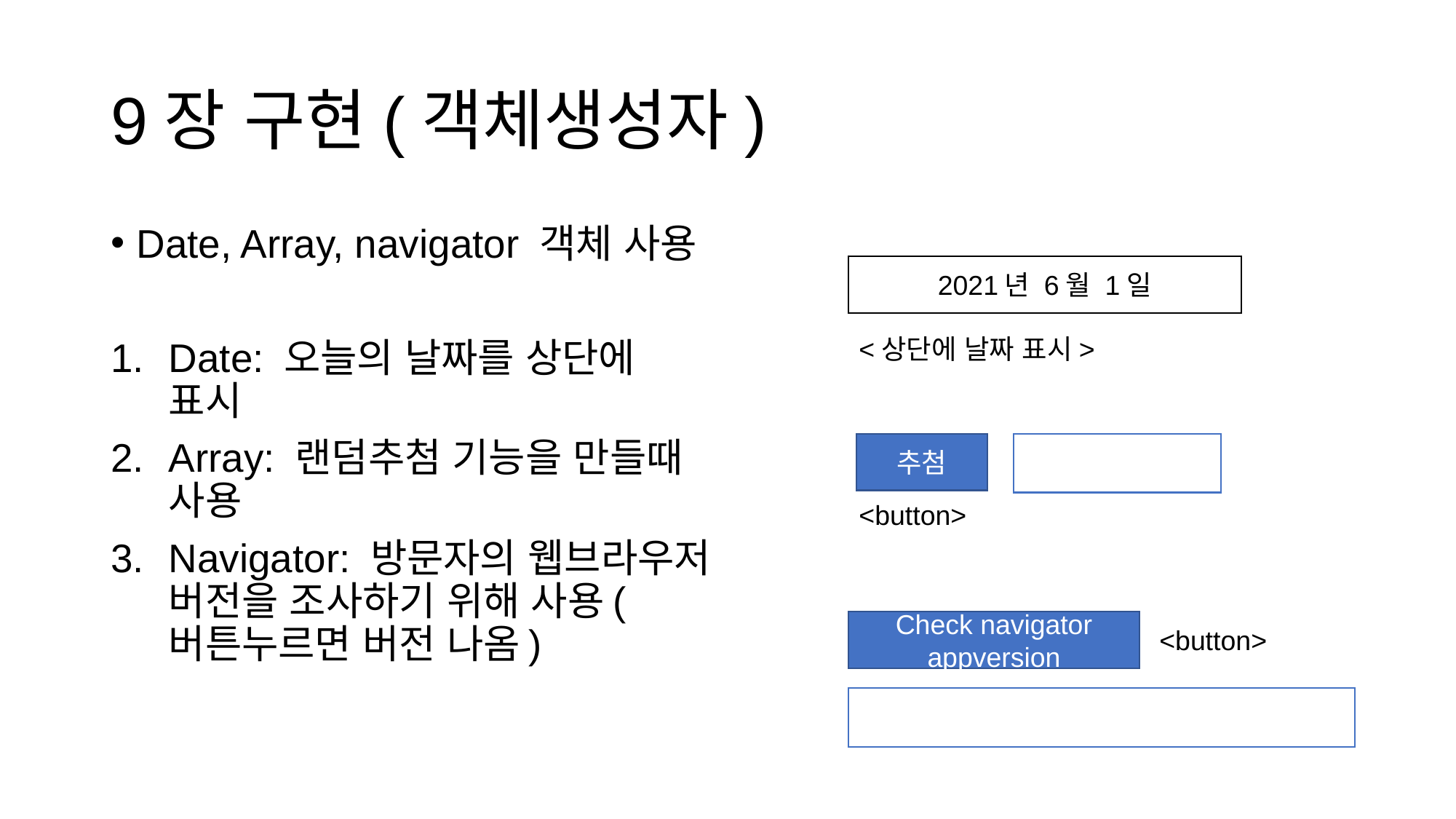

# 9장 구현(객체생성자)
Date, Array, navigator 객체 사용

Date: 오늘의 날짜를 상단에 표시
Array: 랜덤추첨 기능을 만들때 사용
Navigator: 방문자의 웹브라우저 버전을 조사하기 위해 사용(버튼누르면 버전 나옴)

2021년 6월 1일
<상단에 날짜 표시>
추첨

<button>
Check navigator appversion
<button>